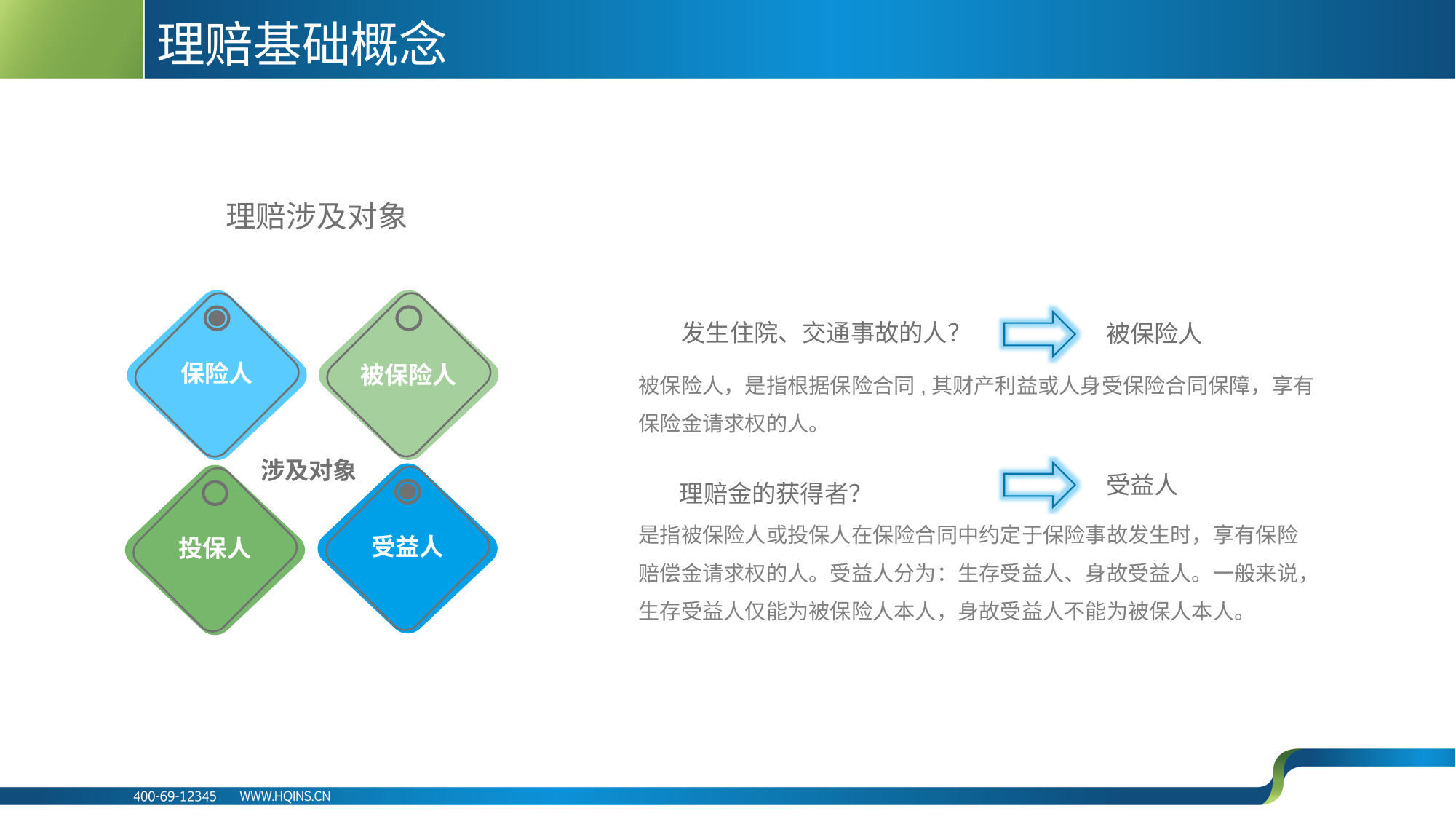

# 理赔基础概念
理赔涉及对象

保险人
被保险人
涉及对象

受益人
投保人

发生住院、交通事故的人？
被保险人
被保险人，是指根据保险合同,其财产利益或人身受保险合同保障，享有保险金请求权的人。

受益人
理赔金的获得者？
是指被保险人或投保人在保险合同中约定于保险事故发生时，享有保险赔偿金请求权的人。受益人分为：生存受益人、身故受益人。一般来说，生存受益人仅能为被保险人本人，身故受益人不能为被保人本人。